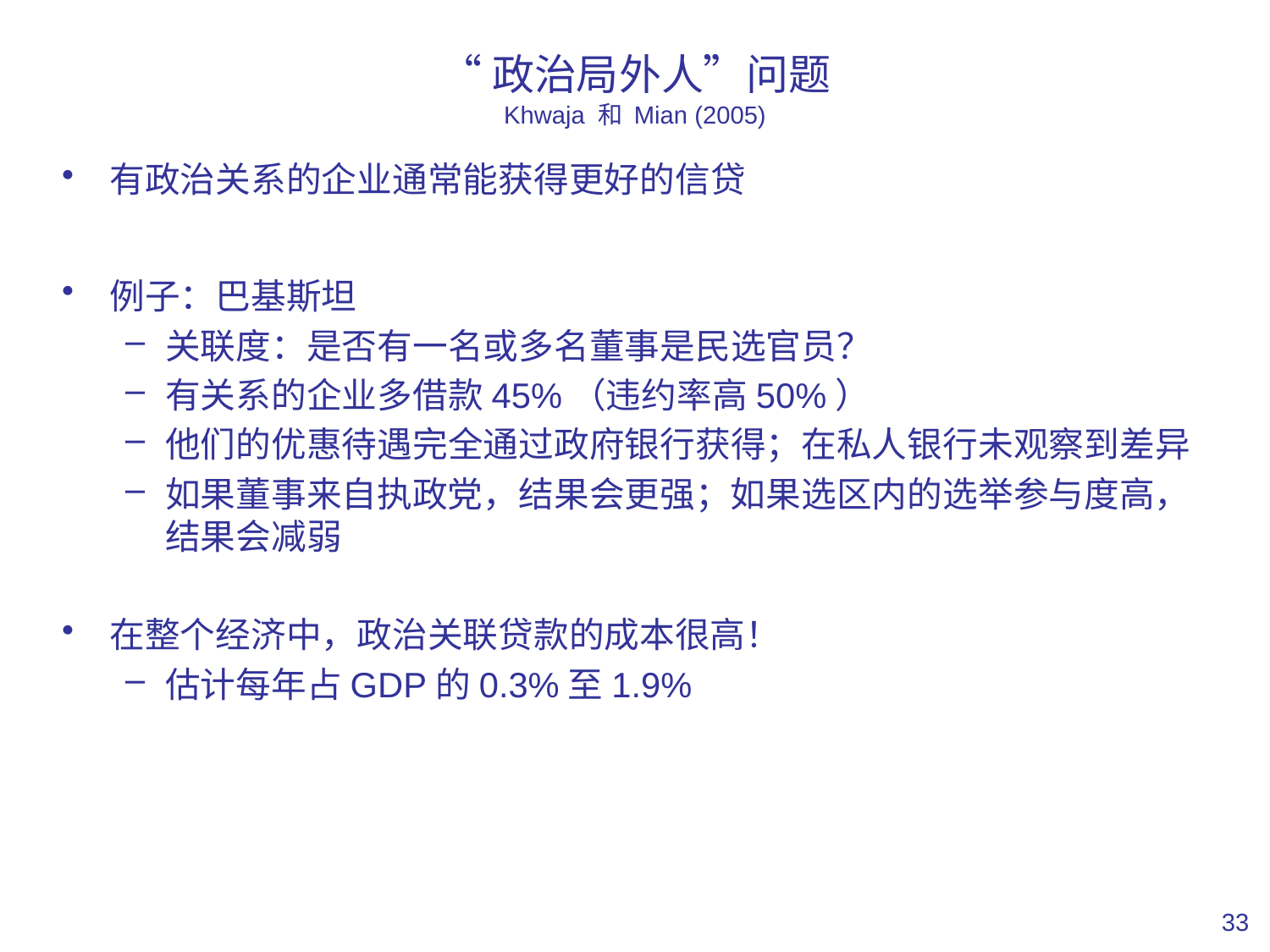

# “政治局外人”问题 Khwaja 和 Mian (2005)
有政治关系的企业通常能获得更好的信贷

例子：巴基斯坦
关联度：是否有一名或多名董事是民选官员？
有关系的企业多借款45%（违约率高50%）
他们的优惠待遇完全通过政府银行获得；在私人银行未观察到差异
如果董事来自执政党，结果会更强；如果选区内的选举参与度高，结果会减弱

在整个经济中，政治关联贷款的成本很高！
估计每年占GDP的0.3%至1.9%

33